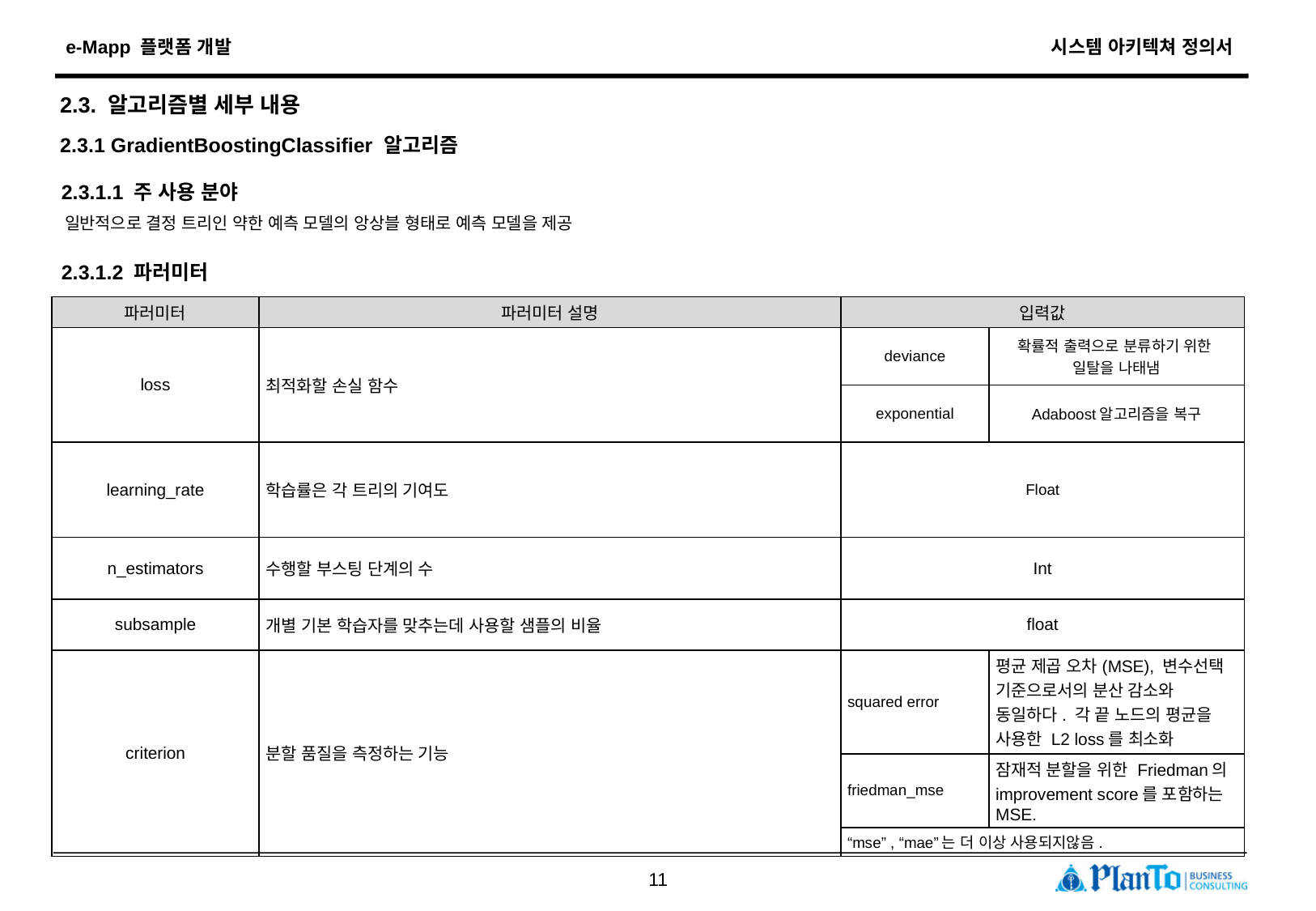

2.3. 알고리즘별 세부 내용
2.3.1 GradientBoostingClassifier 알고리즘
2.3.1.1 주 사용 분야
일반적으로 결정 트리인 약한 예측 모델의 앙상블 형태로 예측 모델을 제공

2.3.1.2 파러미터
| 파러미터 | 파러미터 설명 | 입력값 |  |
| --- | --- | --- | --- |
| loss | 최적화할 손실 함수 | deviance | 확률적 출력으로 분류하기 위한 일탈을 나태냄 |
|  |  | exponential | Adaboost알고리즘을 복구 |
| learning\_rate | 학습률은 각 트리의 기여도 | Float |  |
| n\_estimators | 수행할 부스팅 단계의 수 | Int |  |
| subsample | 개별 기본 학습자를 맞추는데 사용할 샘플의 비율 | float |  |
| criterion | 분할 품질을 측정하는 기능 | squared error | 평균 제곱 오차(MSE), 변수선택 기준으로서의 분산 감소와 동일하다. 각 끝 노드의 평균을 사용한 L2 loss를 최소화 |
|  |  | friedman\_mse | 잠재적 분할을 위한 Friedman의 improvement score를 포함하는 MSE. |
|  |  | “mse” , “mae”는 더 이상 사용되지않음. |  |